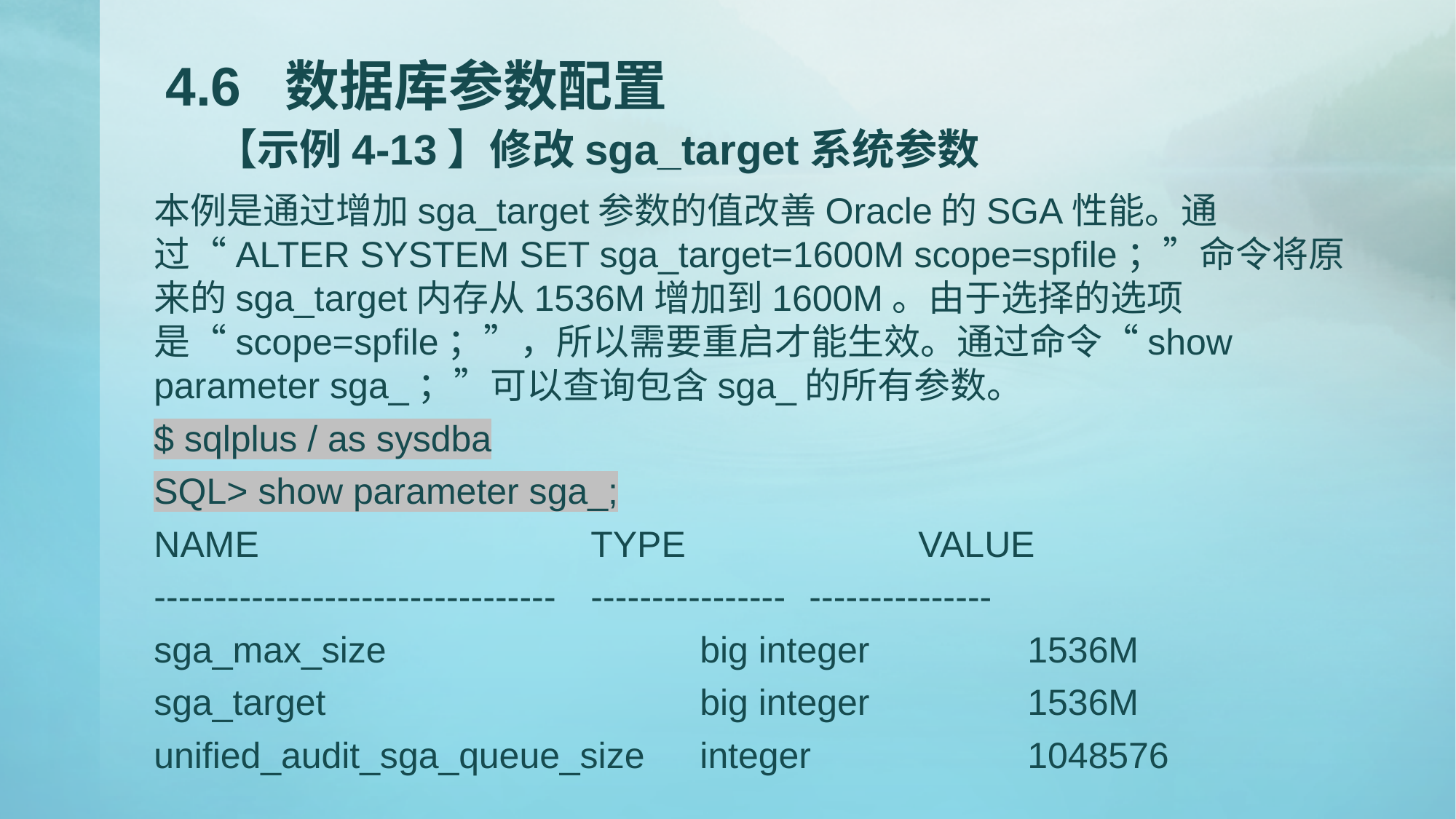

# 4.6  数据库参数配置 【示例4-13】修改sga_target系统参数
本例是通过增加sga_target参数的值改善Oracle的SGA性能。通过“ALTER SYSTEM SET sga_target=1600M scope=spfile；”命令将原来的sga_target内存从1536M增加到1600M。由于选择的选项是“scope=spfile；”，所以需要重启才能生效。通过命令“show parameter sga_；”可以查询包含sga_的所有参数。
$ sqlplus / as sysdba
SQL> show parameter sga_;
NAME				TYPE			VALUE
---------------------------------	----------------	---------------
sga_max_size			big integer		1536M
sga_target				big integer		1536M
unified_audit_sga_queue_size	integer		1048576